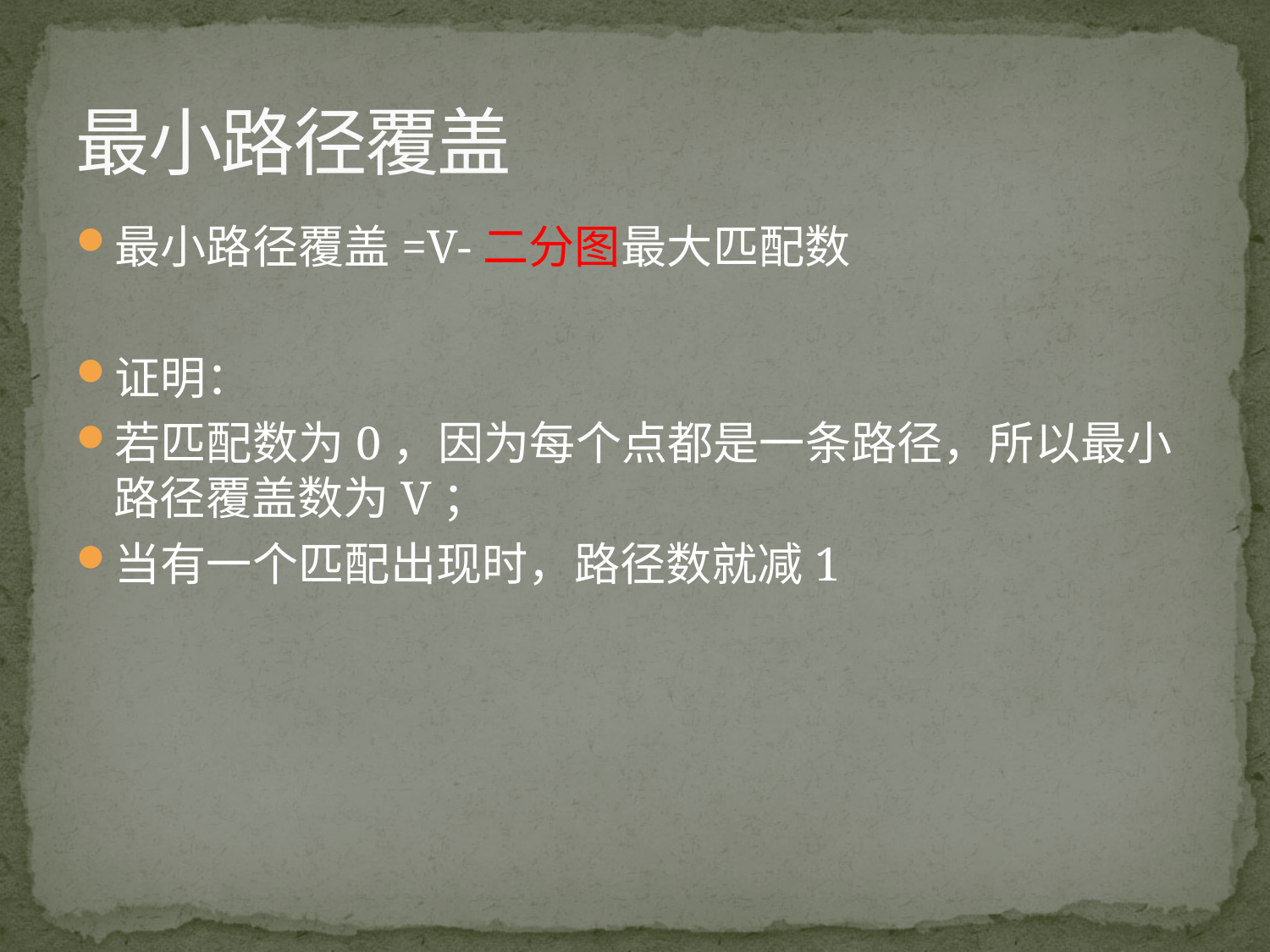

# 最小路径覆盖
最小路径覆盖=V-二分图最大匹配数

证明：
若匹配数为0，因为每个点都是一条路径，所以最小路径覆盖数为V；
当有一个匹配出现时，路径数就减1